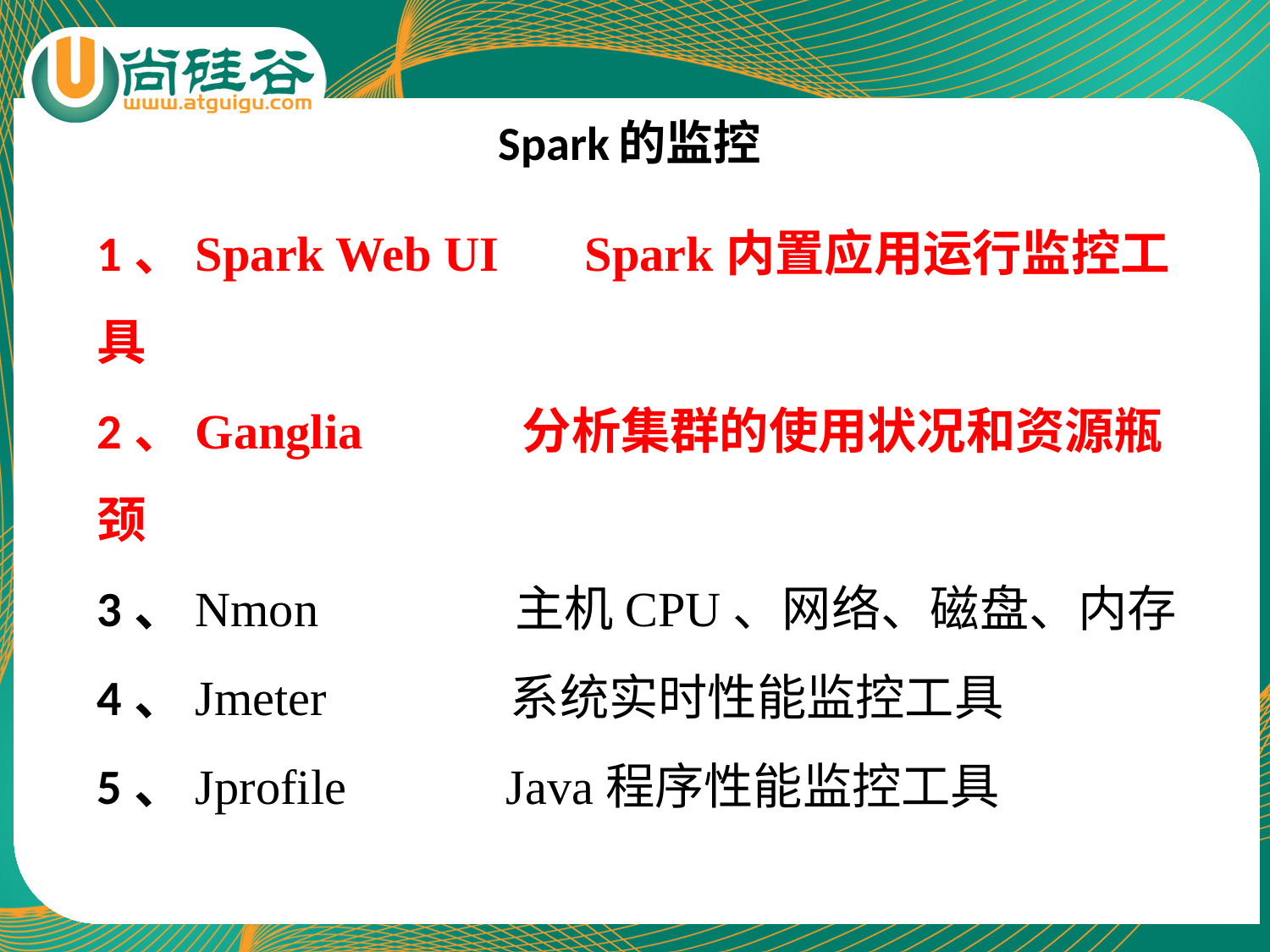

# Spark的监控
1、Spark Web UI       Spark内置应用运行监控工具
2、Ganglia            分析集群的使用状况和资源瓶颈
3、Nmon               主机CPU、网络、磁盘、内存
4、Jmeter              系统实时性能监控工具
5、Jprofile             Java程序性能监控工具